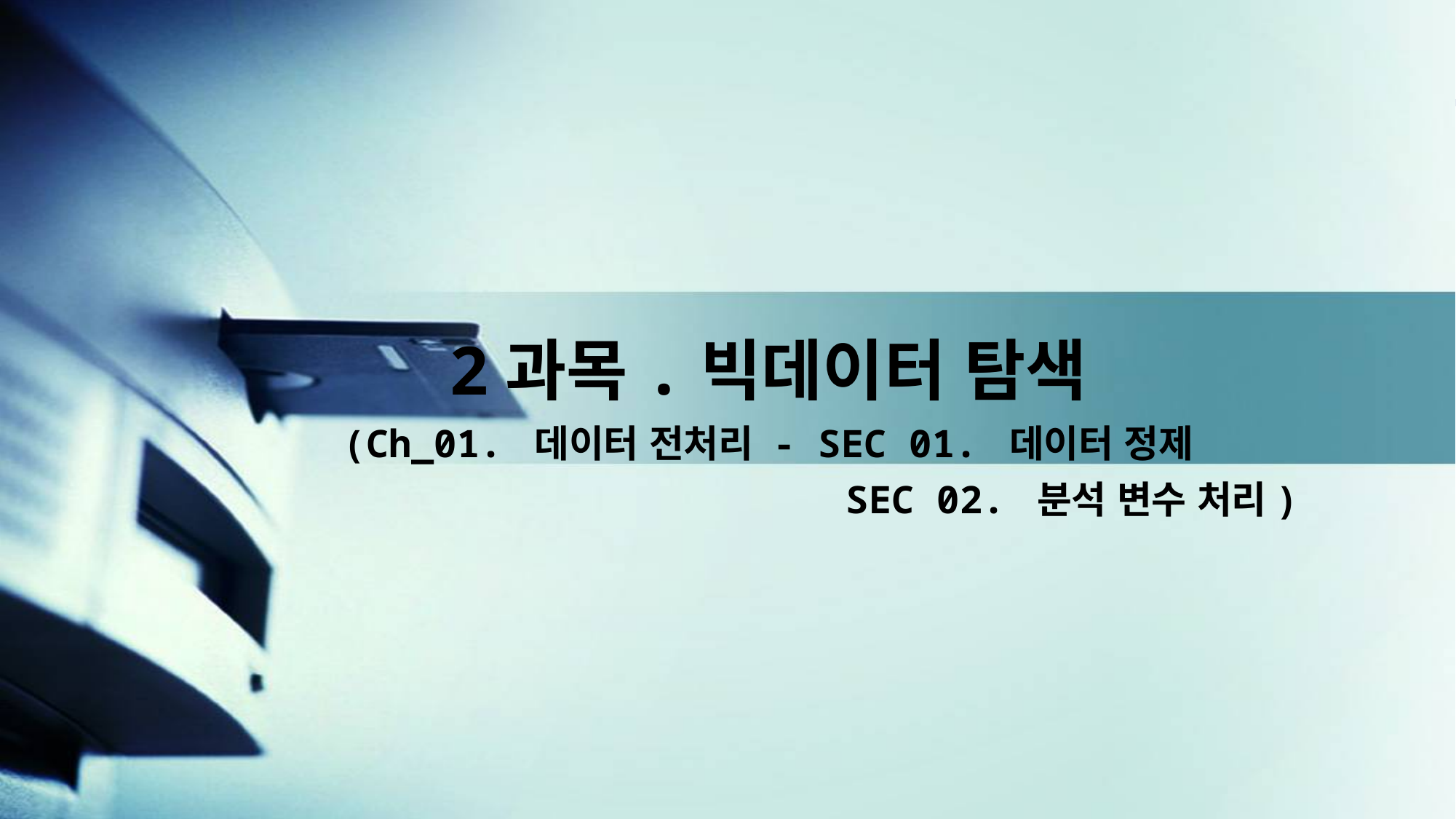

2과목.빅데이터 탐색
(Ch_01. 데이터 전처리 - SEC 01. 데이터 정제
 					       SEC 02. 분석 변수 처리)